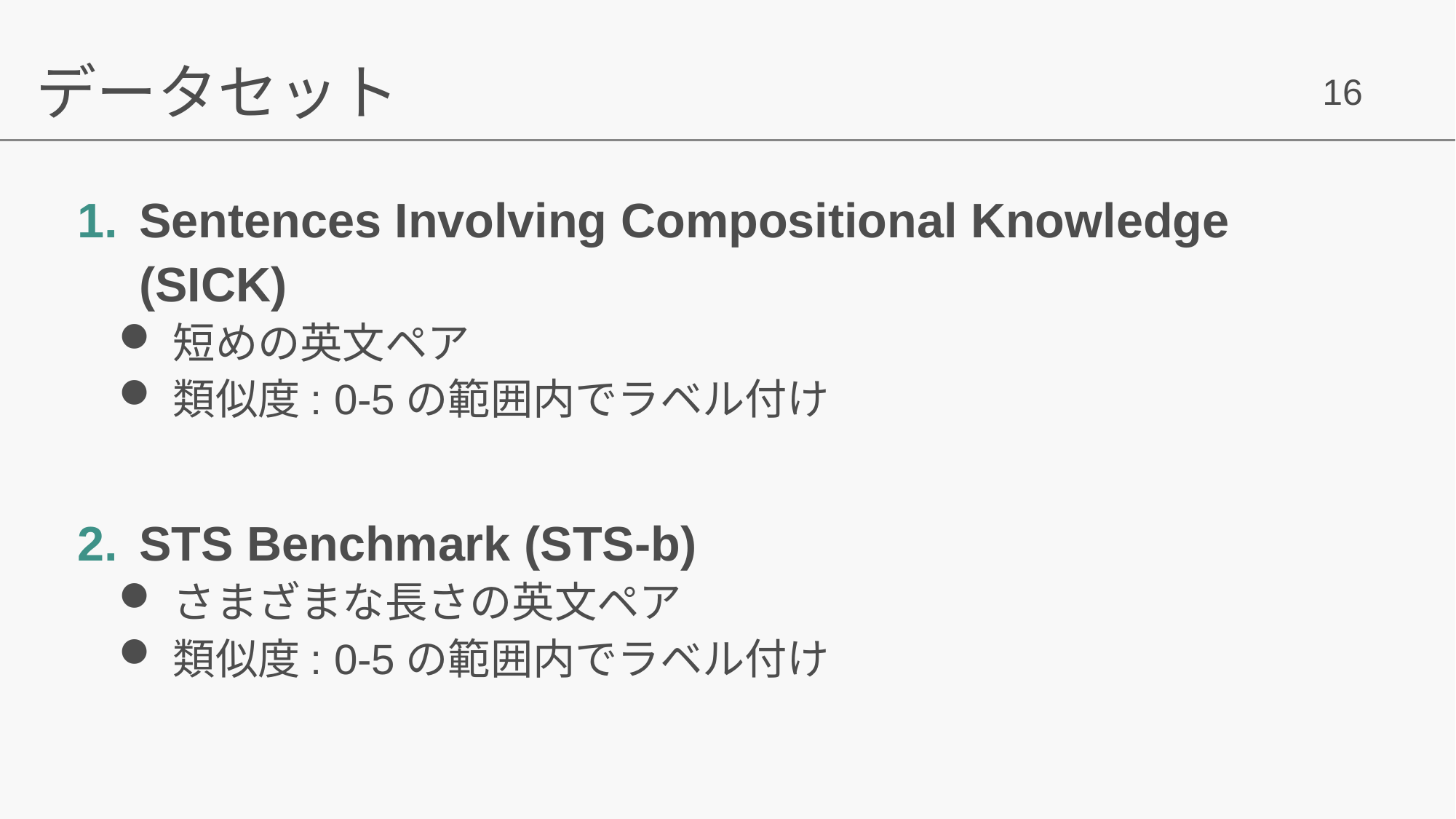

データセット

Sentences Involving Compositional Knowledge (SICK)
短めの英文ペア
類似度: 0-5の範囲内でラベル付け

STS Benchmark (STS-b)
さまざまな長さの英文ペア
類似度: 0-5の範囲内でラベル付け